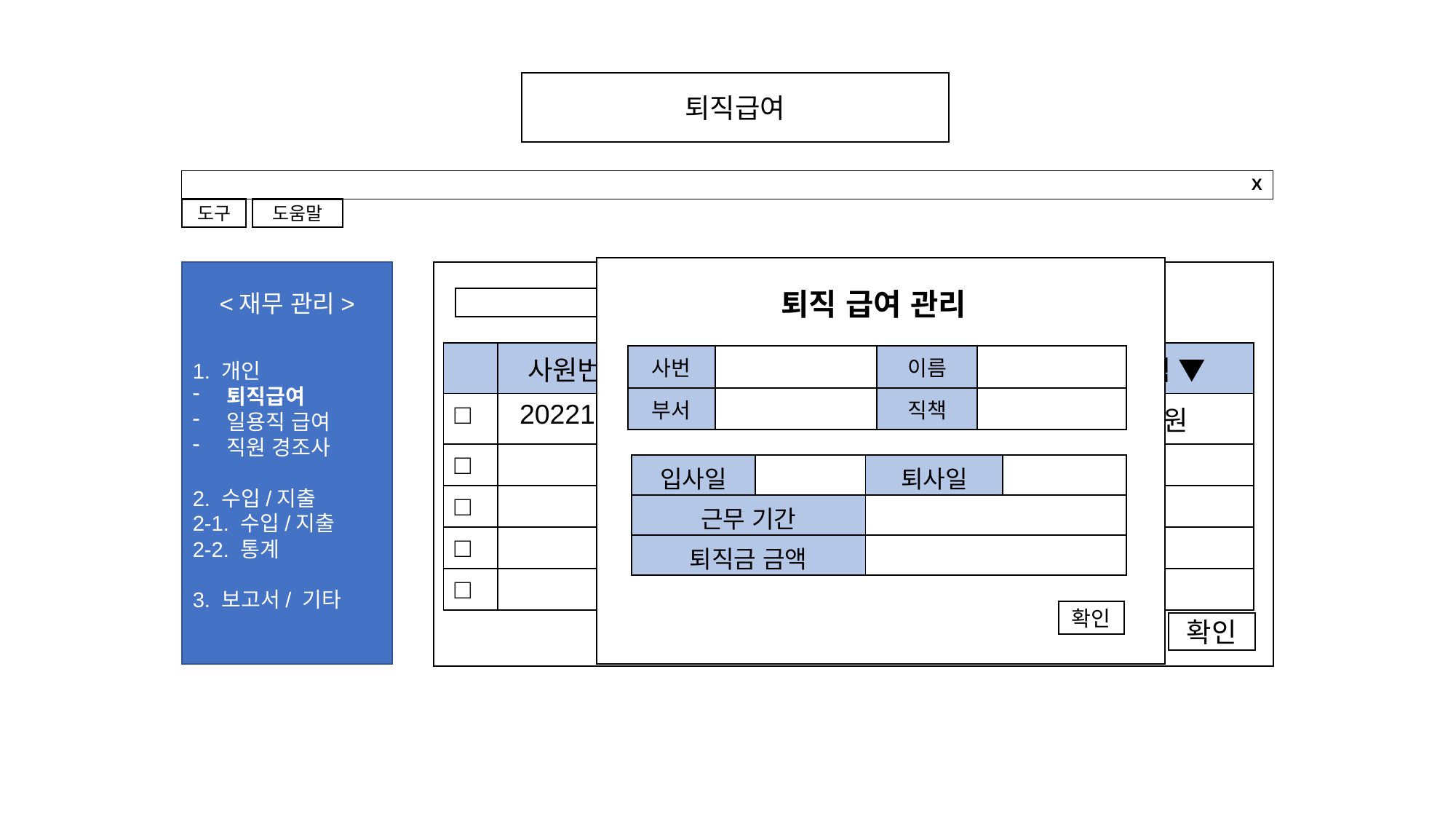

퇴직급여
# X
도움말
도구

<재무 관리>

1. 개인
퇴직급여
일용직 급여
직원 경조사

2. 수입/지출
2-1. 수입/지출
2-2. 통계

3. 보고서/ 기타

퇴직 급여 관리
확인
검색
|  | 사원번호 ▼ | 이름 ▼ | 부서명 ▼ | 직책 ▼ |
| --- | --- | --- | --- | --- |
| □ | 2022121500 | 김 아무개 | 인사팀 | 사원 |
| □ |  |  |  |  |
| □ |  |  |  |  |
| □ |  |  |  |  |
| □ |  |  |  |  |
| 사번 |  | 이름 |  |
| --- | --- | --- | --- |
| 부서 |  | 직책 |  |
| 입사일 |  | 퇴사일 |  |
| --- | --- | --- | --- |
| 근무 기간 |  |  |  |
| 퇴직금 금액 |  |  |  |
확인
확인
선택